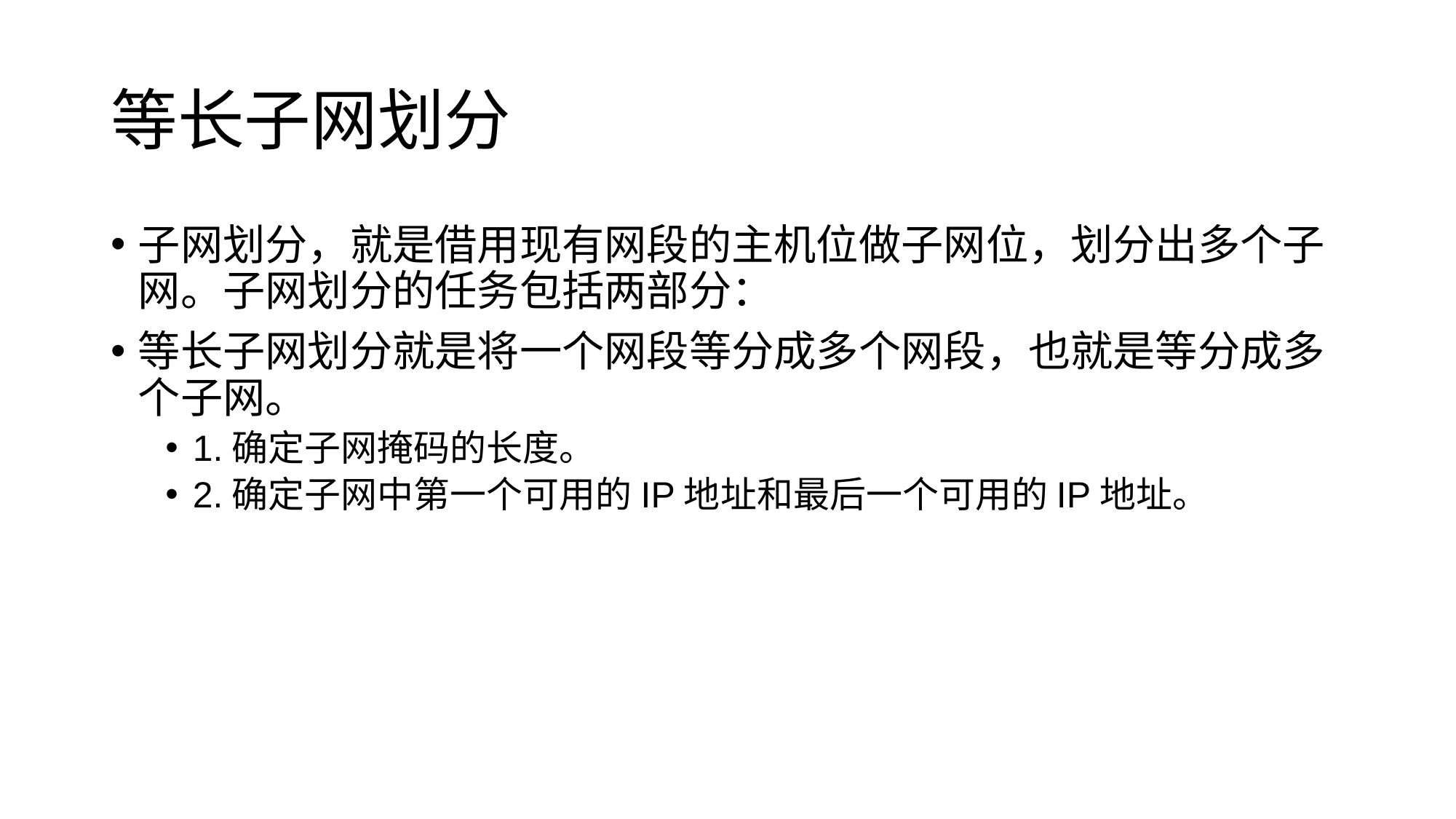

# 等长子网划分
子网划分，就是借用现有网段的主机位做子网位，划分出多个子网。子网划分的任务包括两部分：
等长子网划分就是将一个网段等分成多个网段，也就是等分成多个子网。
1.确定子网掩码的长度。
2.确定子网中第一个可用的IP地址和最后一个可用的IP地址。